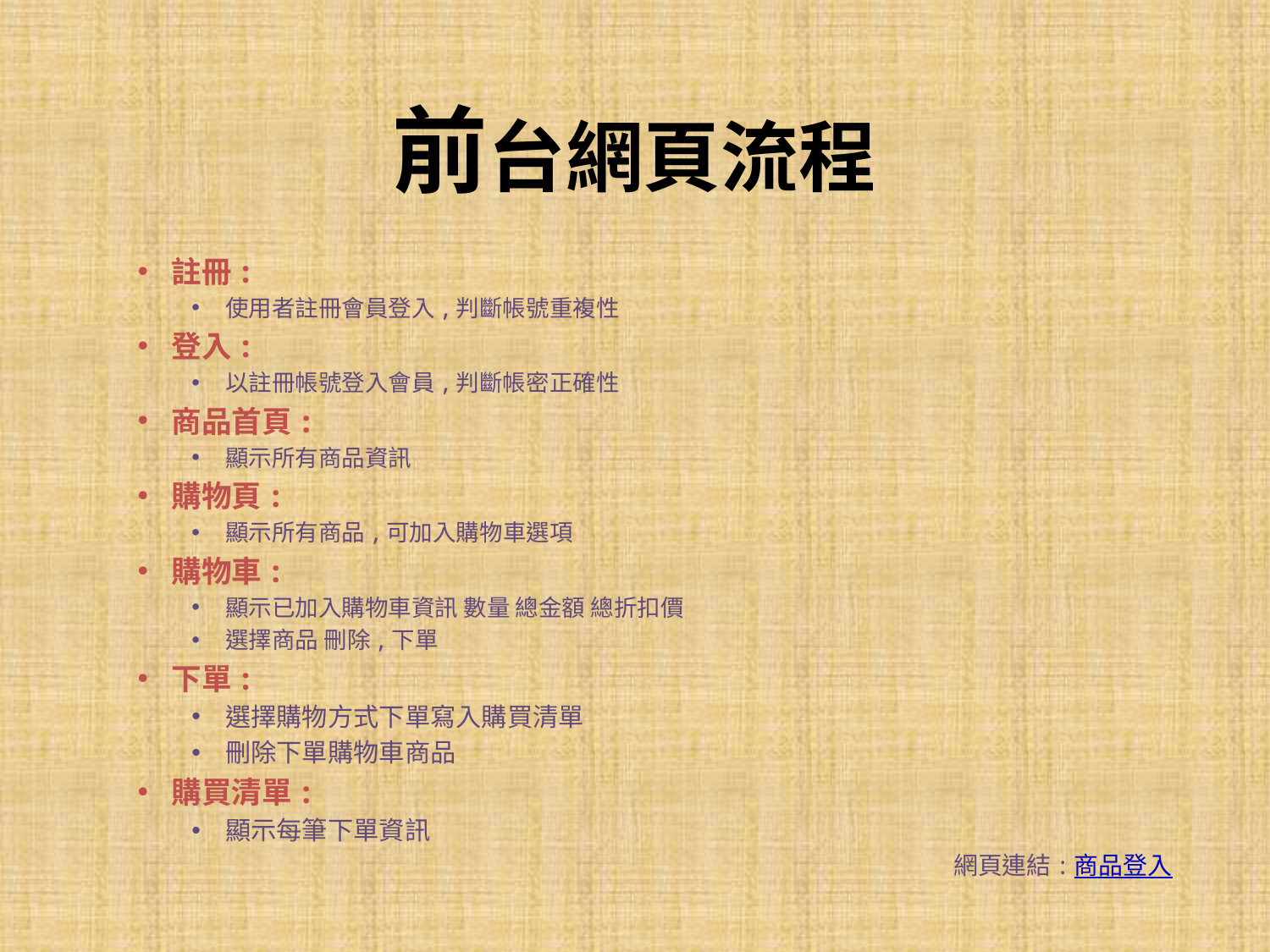

# 前台網頁流程
註冊:
使用者註冊會員登入,判斷帳號重複性
登入:
以註冊帳號登入會員,判斷帳密正確性
商品首頁:
顯示所有商品資訊
購物頁:
顯示所有商品,可加入購物車選項
購物車:
顯示已加入購物車資訊 數量 總金額 總折扣價
選擇商品 刪除,下單
下單:
選擇購物方式下單寫入購買清單
刪除下單購物車商品
購買清單:
顯示每筆下單資訊
網頁連結:商品登入